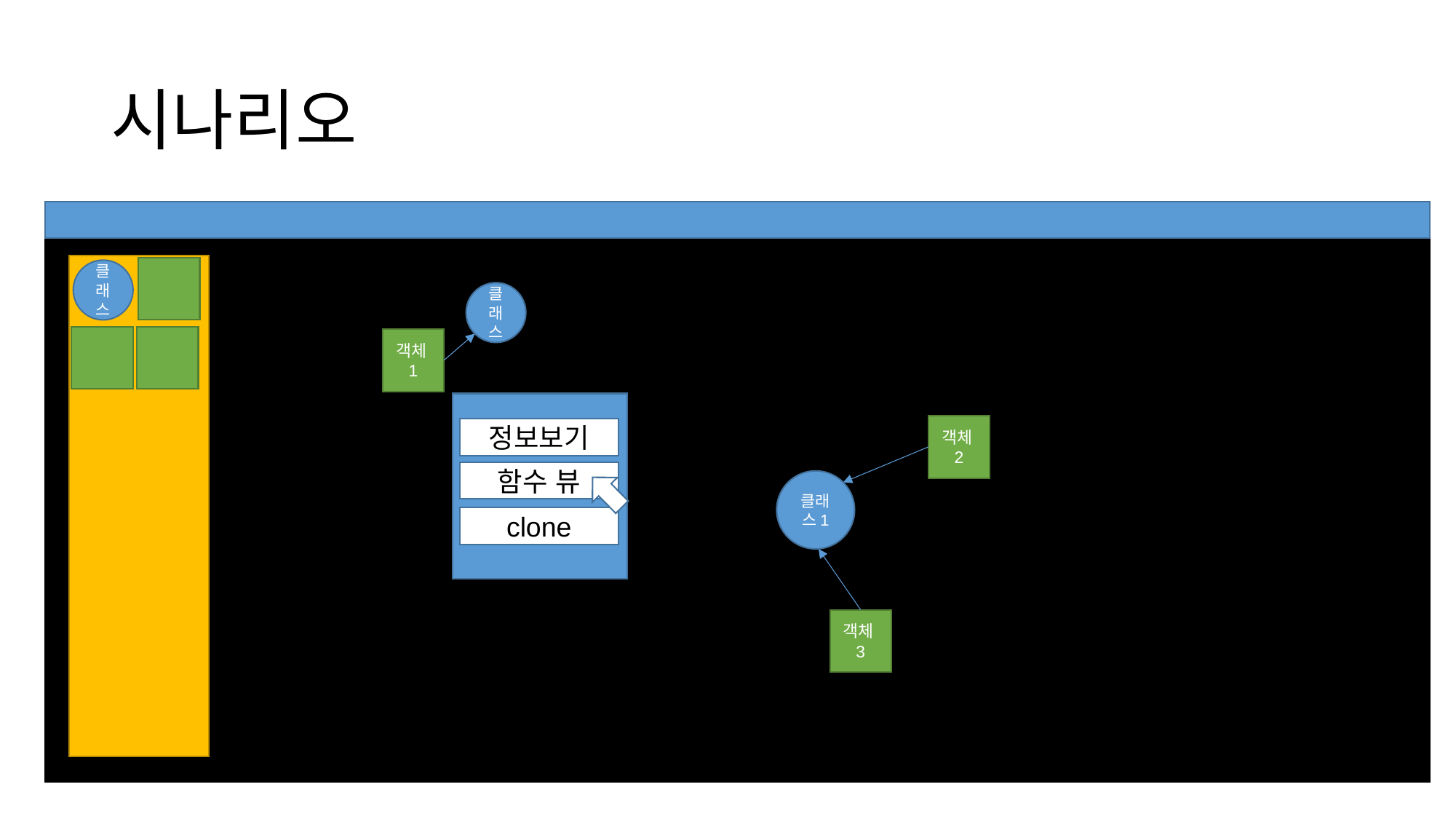

# 시나리오

클래스
클래스

객체1

객체2
정보보기
함수 뷰
클래스1

clone
객체3